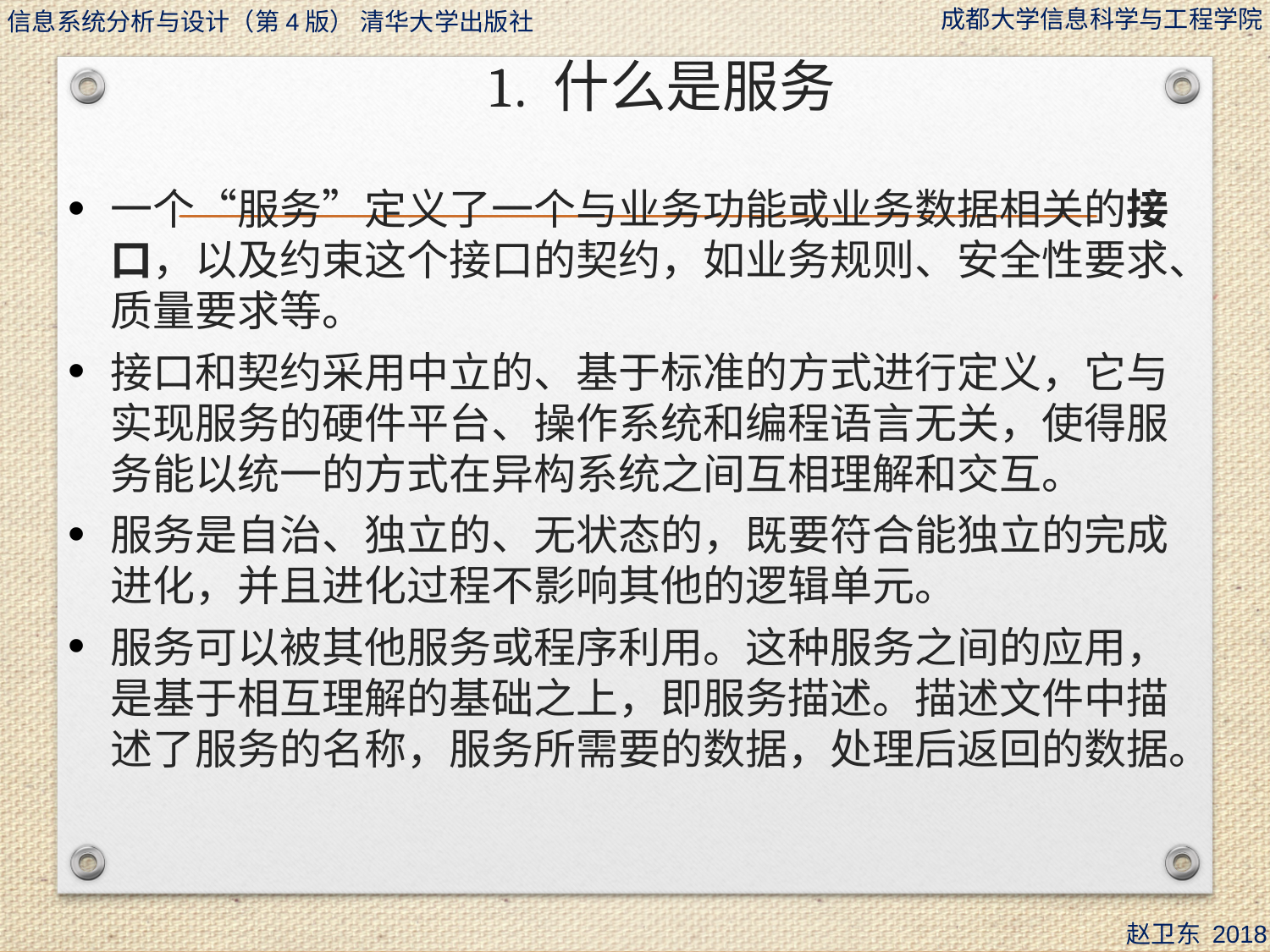

# 1. 什么是服务
一个“服务”定义了一个与业务功能或业务数据相关的接口，以及约束这个接口的契约，如业务规则、安全性要求、质量要求等。
接口和契约采用中立的、基于标准的方式进行定义，它与实现服务的硬件平台、操作系统和编程语言无关，使得服务能以统一的方式在异构系统之间互相理解和交互。
服务是自治、独立的、无状态的，既要符合能独立的完成进化，并且进化过程不影响其他的逻辑单元。
服务可以被其他服务或程序利用。这种服务之间的应用，是基于相互理解的基础之上，即服务描述。描述文件中描述了服务的名称，服务所需要的数据，处理后返回的数据。